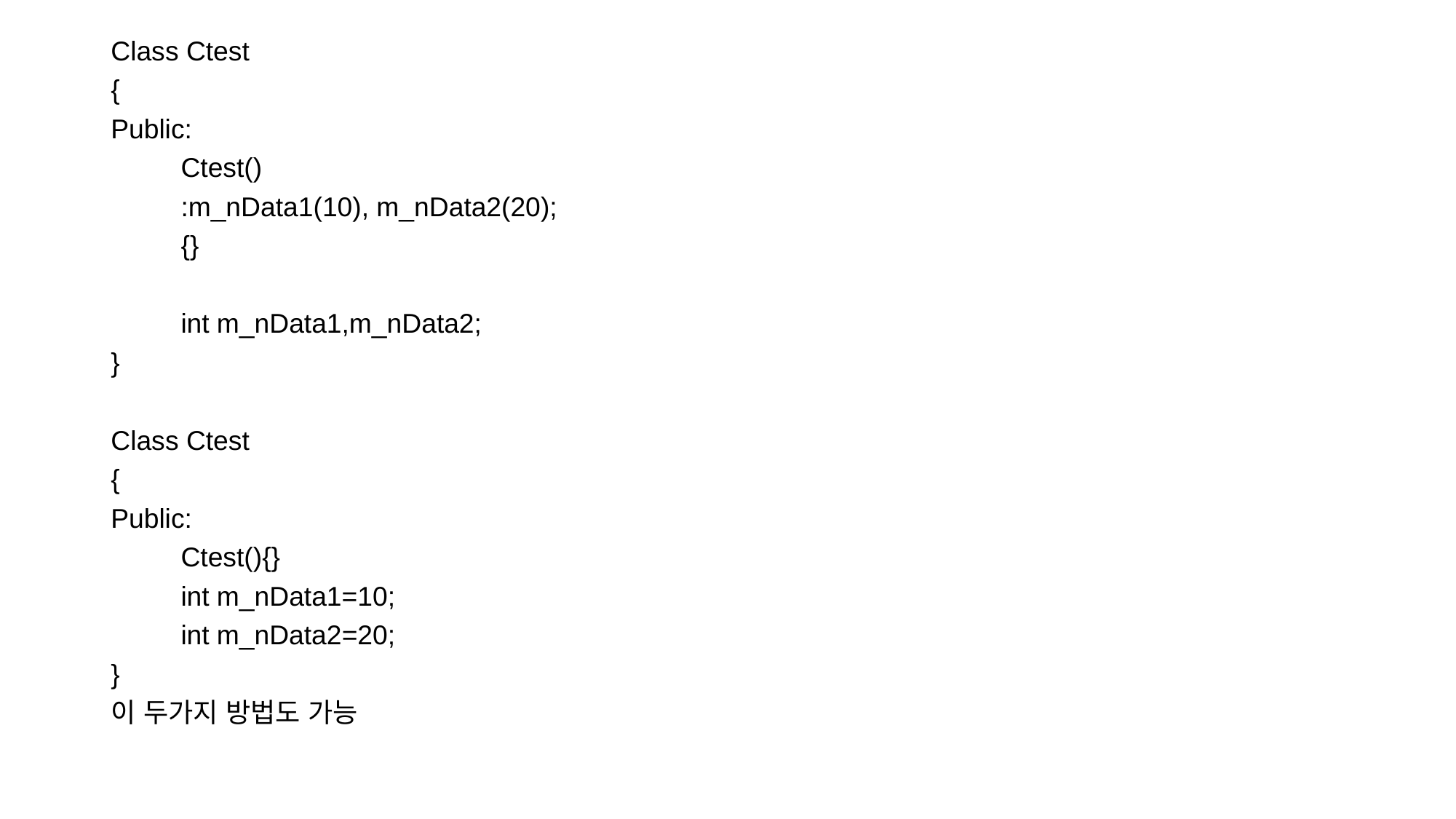

Class Ctest
{
Public:
	Ctest()
		:m_nData1(10), m_nData2(20);
	{}

	int m_nData1,m_nData2;
}

Class Ctest
{
Public:
	Ctest(){}
	int m_nData1=10;
	int m_nData2=20;
}
이 두가지 방법도 가능